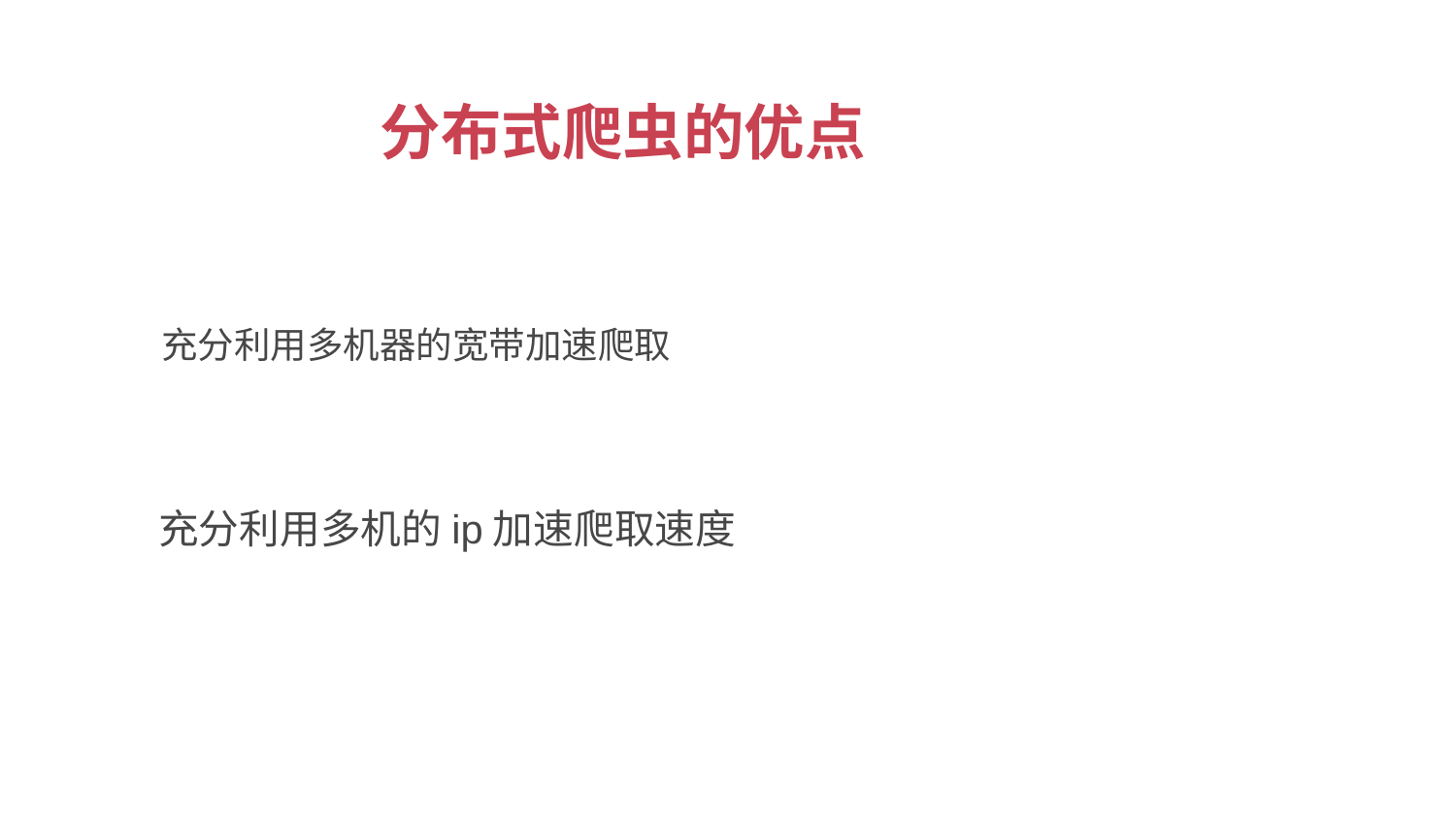

分布式爬虫的优点
充分利用多机器的宽带加速爬取
充分利用多机的ip加速爬取速度